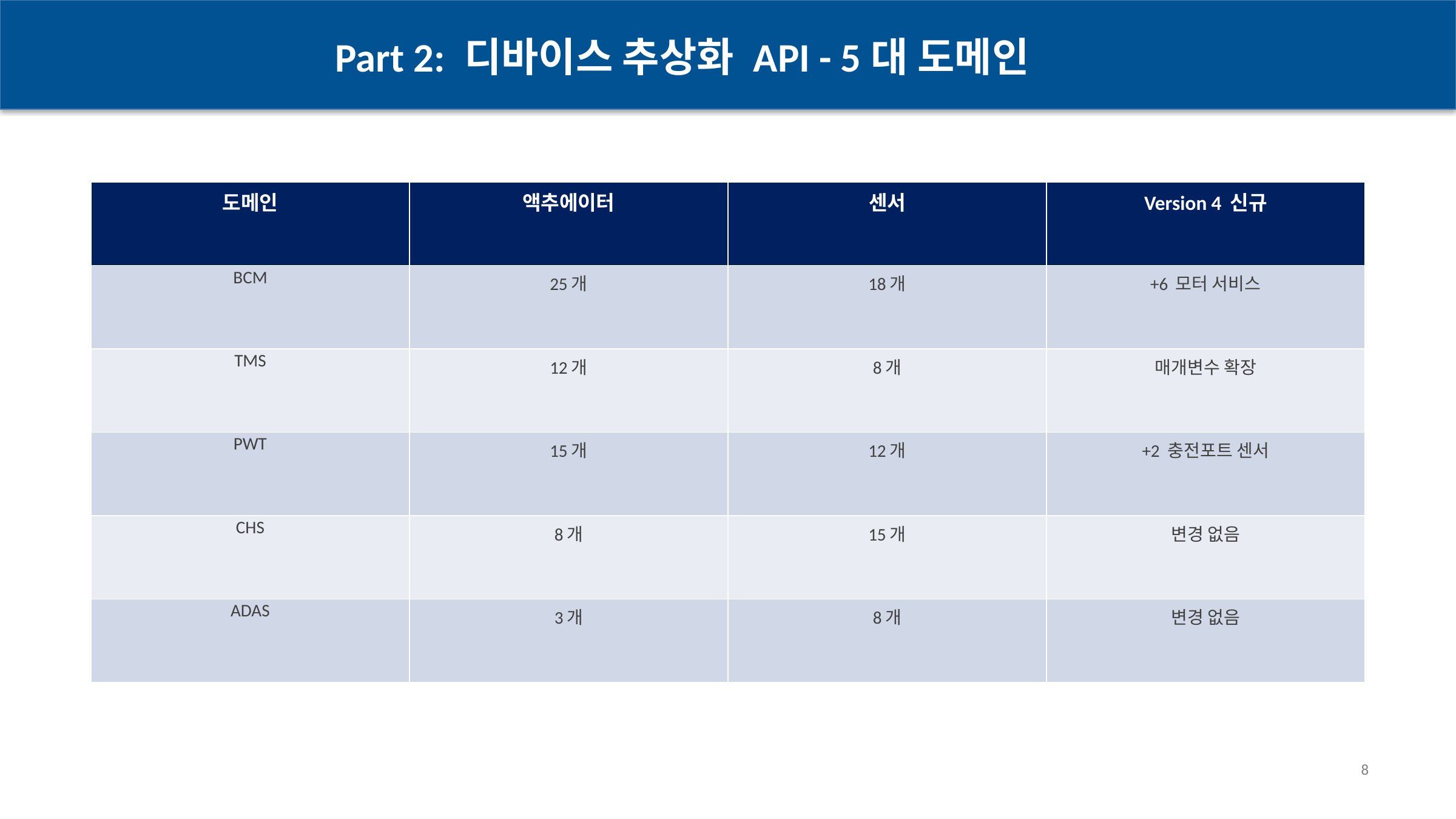

Part 2: 디바이스 추상화 API - 5대 도메인
| 도메인 | 액추에이터 | 센서 | Version 4 신규 |
| --- | --- | --- | --- |
| BCM | 25개 | 18개 | +6 모터 서비스 |
| TMS | 12개 | 8개 | 매개변수 확장 |
| PWT | 15개 | 12개 | +2 충전포트 센서 |
| CHS | 8개 | 15개 | 변경 없음 |
| ADAS | 3개 | 8개 | 변경 없음 |
8